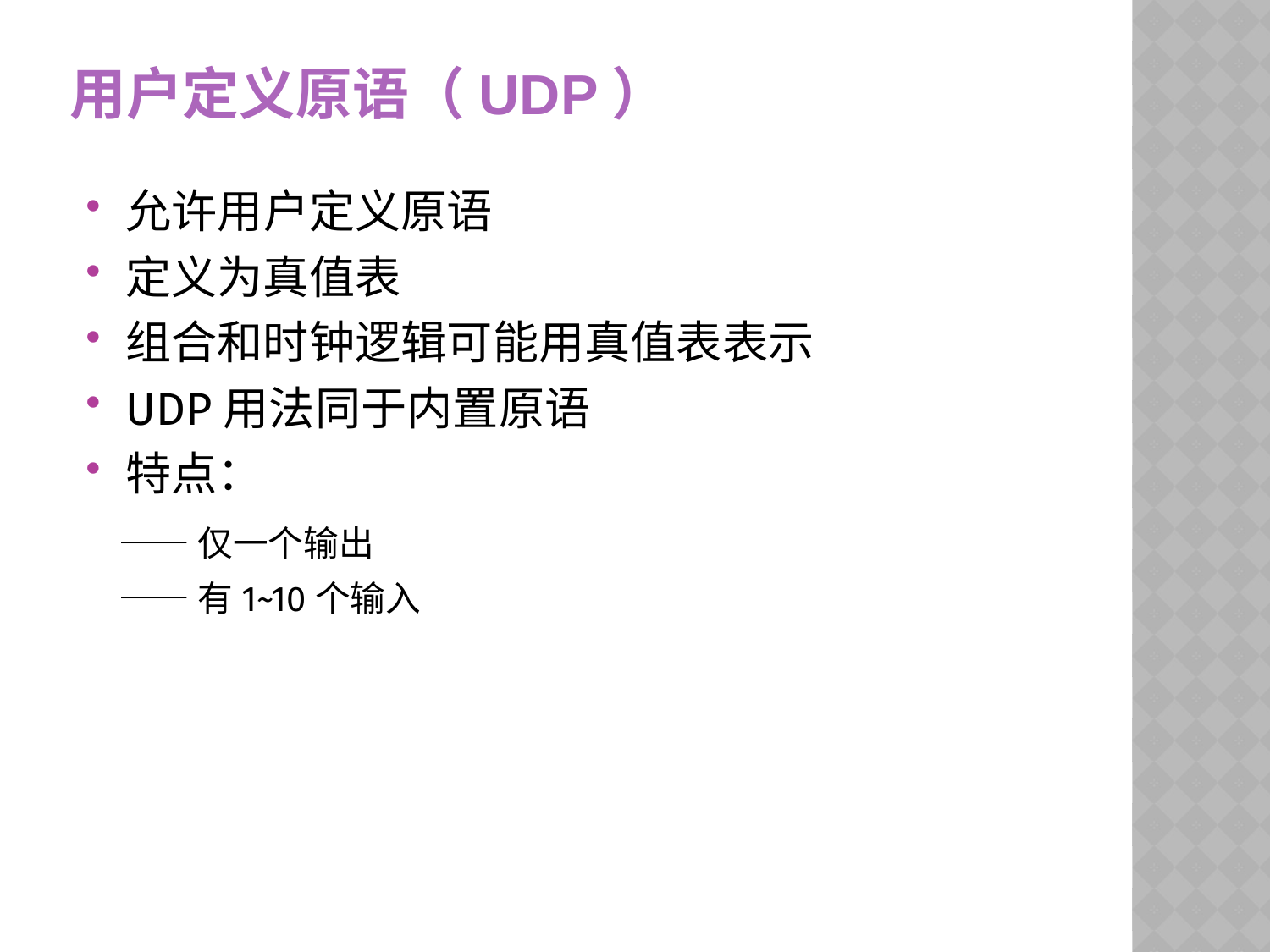

用户定义原语（UDP）
允许用户定义原语
定义为真值表
组合和时钟逻辑可能用真值表表示
UDP用法同于内置原语
特点：
   ——仅一个输出
    ——有1~10个输入